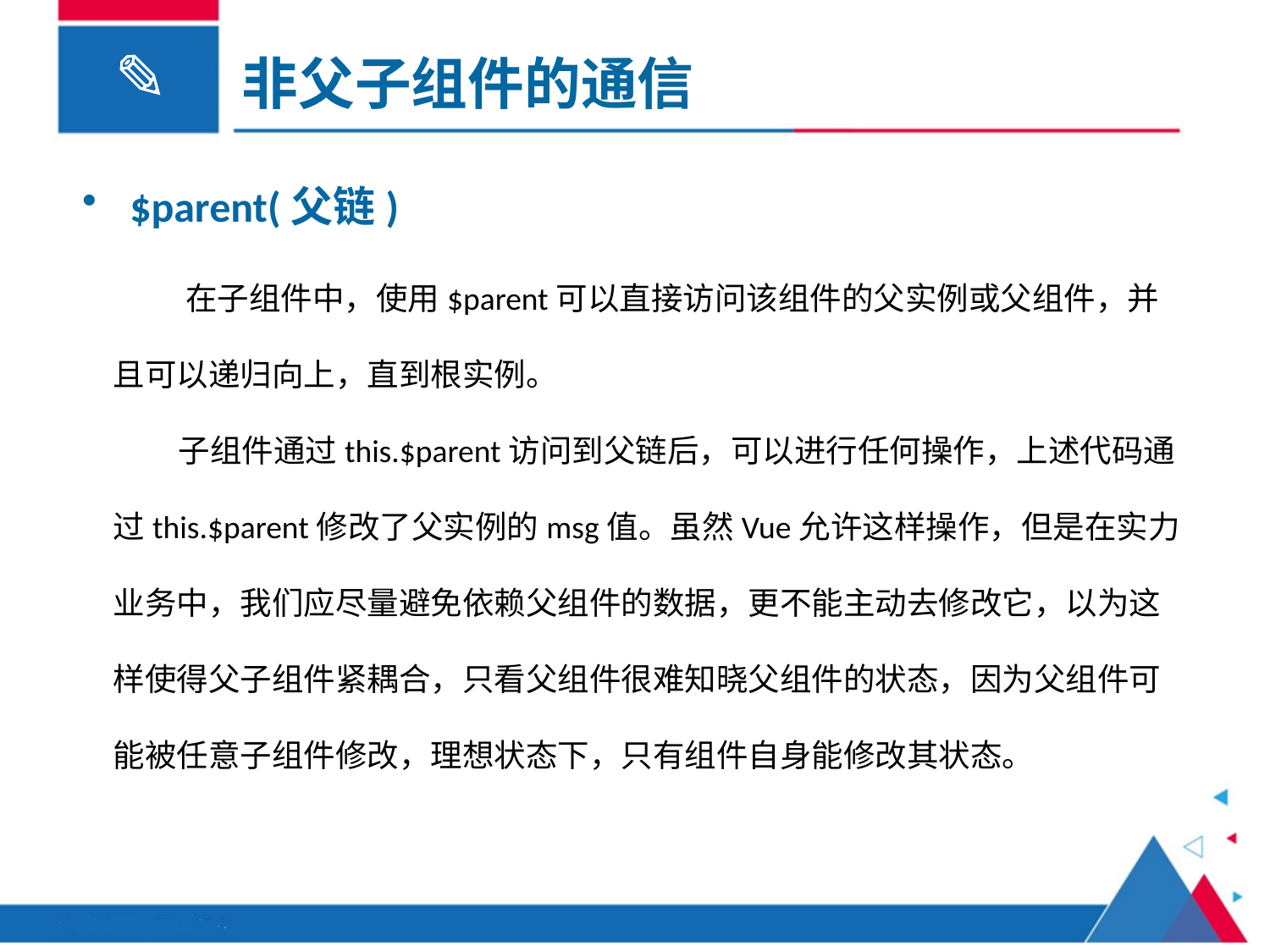

非父子组件的通信
$parent(父链)
组件中的data
         在子组件中，使用$parent可以直接访问该组件的父实例或父组件，并且可以递归向上，直到根实例。
        子组件通过this.$parent访问到父链后，可以进行任何操作，上述代码通过this.$parent修改了父实例的msg值。虽然Vue允许这样操作，但是在实力业务中，我们应尽量避免依赖父组件的数据，更不能主动去修改它，以为这样使得父子组件紧耦合，只看父组件很难知晓父组件的状态，因为父组件可能被任意子组件修改，理想状态下，只有组件自身能修改其状态。